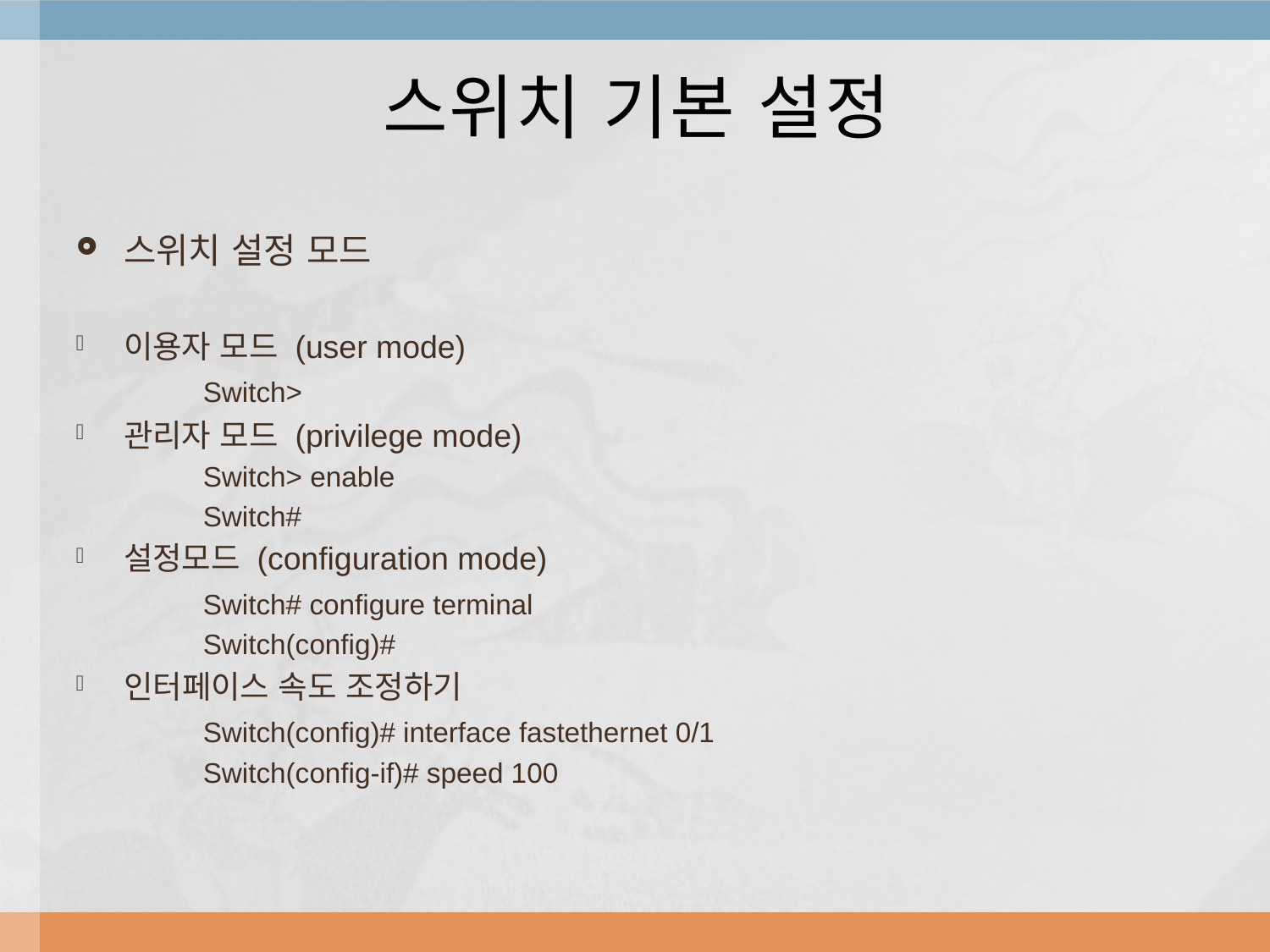

# 스위치 기본 설정
스위치 설정 모드

이용자 모드 (user mode)
	Switch>
관리자 모드 (privilege mode)
	Switch> enable
	Switch#
설정모드 (configuration mode)
	Switch# configure terminal
	Switch(config)#
인터페이스 속도 조정하기
	Switch(config)# interface fastethernet 0/1
	Switch(config-if)# speed 100